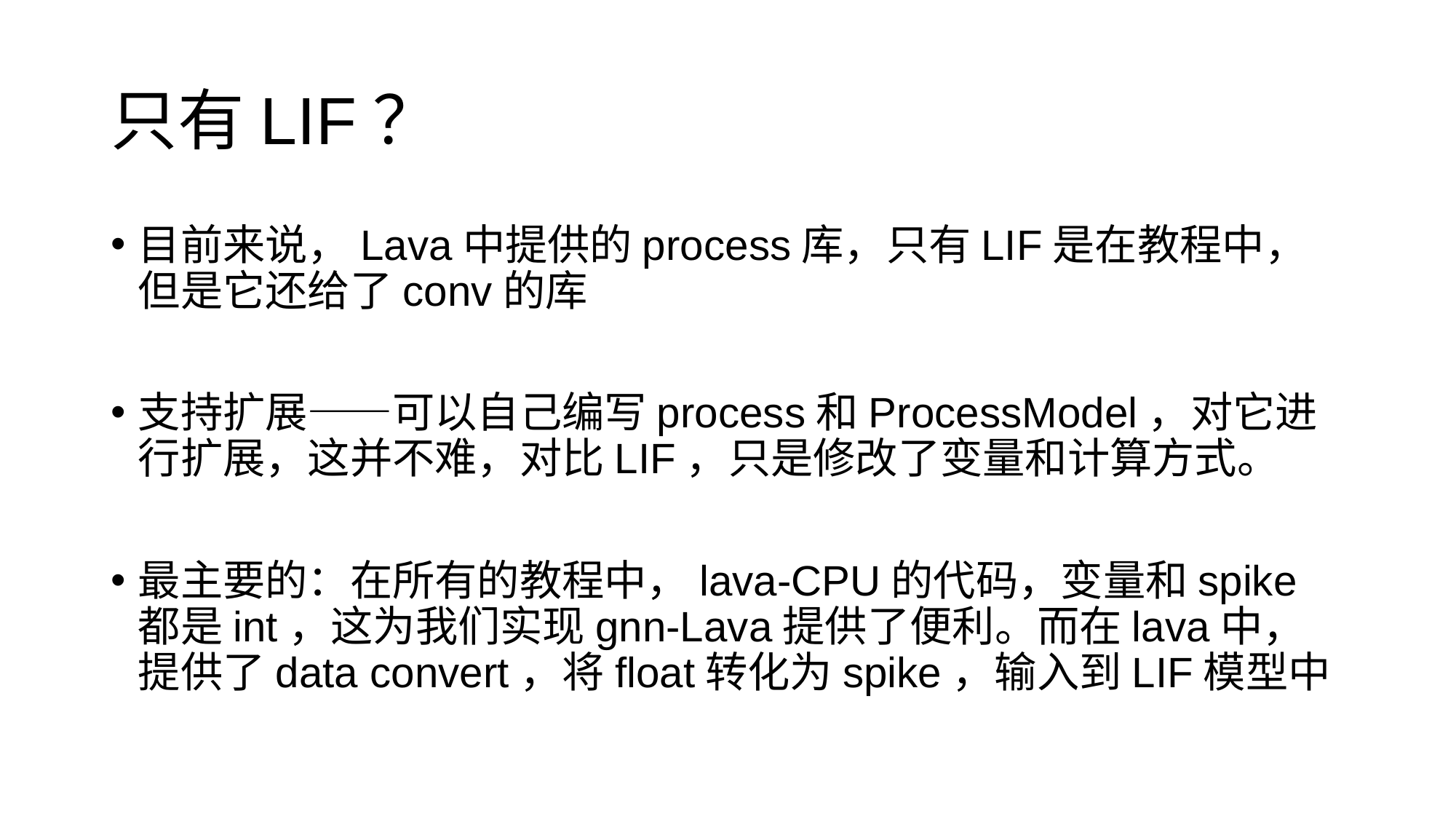

# 只有LIF？
目前来说，Lava中提供的process库，只有LIF是在教程中，但是它还给了conv的库

支持扩展——可以自己编写process和ProcessModel，对它进行扩展，这并不难，对比LIF，只是修改了变量和计算方式。

最主要的：在所有的教程中，lava-CPU的代码，变量和spike都是int，这为我们实现gnn-Lava提供了便利。而在lava中，提供了data convert，将float转化为spike，输入到LIF模型中